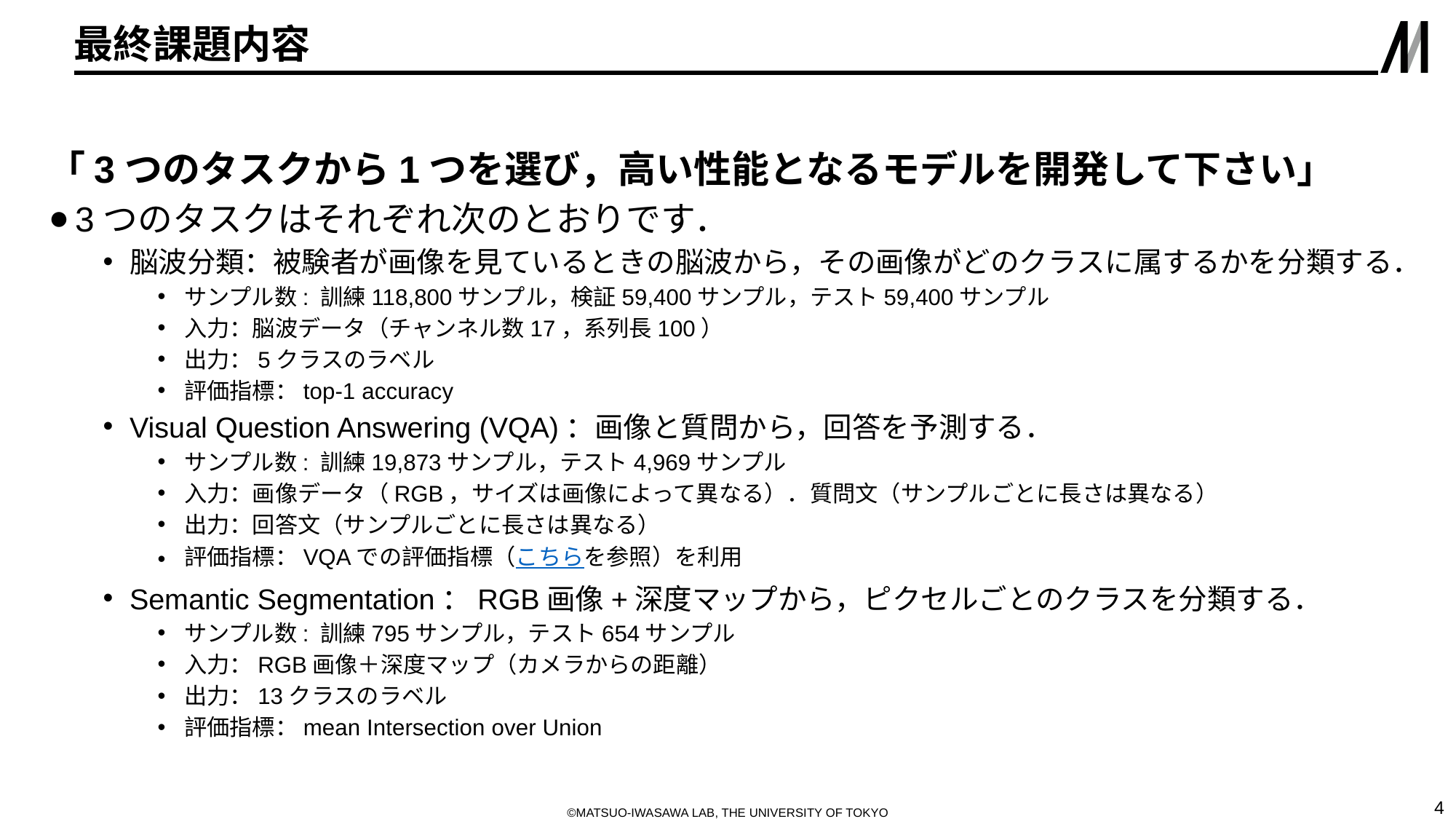

# 最終課題内容
「3つのタスクから1つを選び，高い性能となるモデルを開発して下さい」
3つのタスクはそれぞれ次のとおりです．
脳波分類：被験者が画像を見ているときの脳波から，その画像がどのクラスに属するかを分類する．
サンプル数: 訓練118,800サンプル，検証59,400サンプル，テスト59,400サンプル
入力：脳波データ（チャンネル数17，系列長100）
出力：5クラスのラベル
評価指標：top-1 accuracy
Visual Question Answering (VQA)：画像と質問から，回答を予測する．
サンプル数: 訓練19,873サンプル，テスト4,969サンプル
入力：画像データ（RGB，サイズは画像によって異なる）．質問文（サンプルごとに長さは異なる）
出力：回答文（サンプルごとに長さは異なる）
評価指標：VQAでの評価指標（こちらを参照）を利用
Semantic Segmentation：RGB画像+深度マップから，ピクセルごとのクラスを分類する．
サンプル数: 訓練795サンプル，テスト654サンプル
入力：RGB画像＋深度マップ（カメラからの距離）
出力：13クラスのラベル
評価指標：mean Intersection over Union